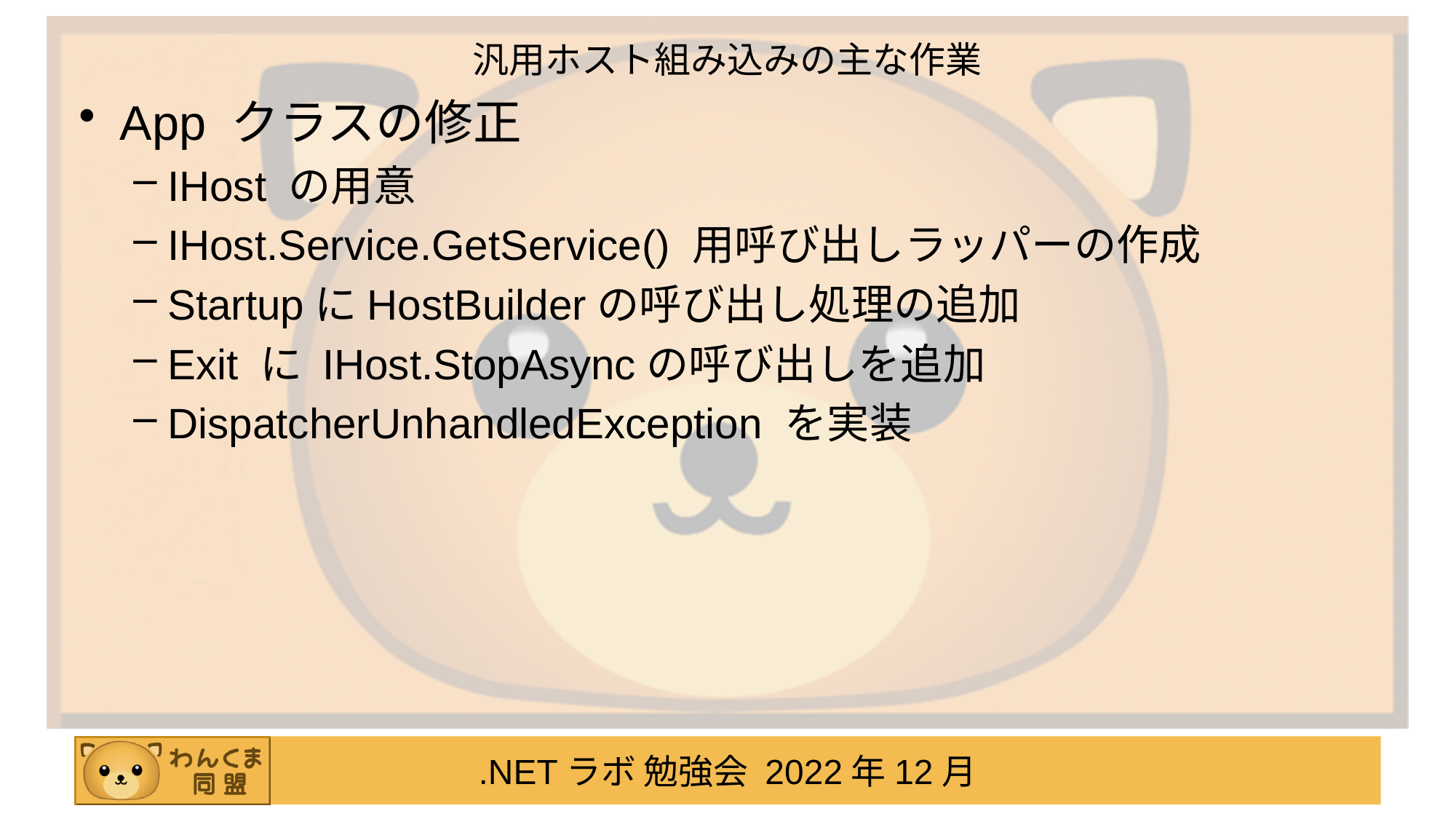

# 汎用ホスト組み込みの主な作業
App クラスの修正
IHost の用意
IHost.Service.GetService() 用呼び出しラッパーの作成
StartupにHostBuilderの呼び出し処理の追加
Exit に IHost.StopAsyncの呼び出しを追加
DispatcherUnhandledException を実装